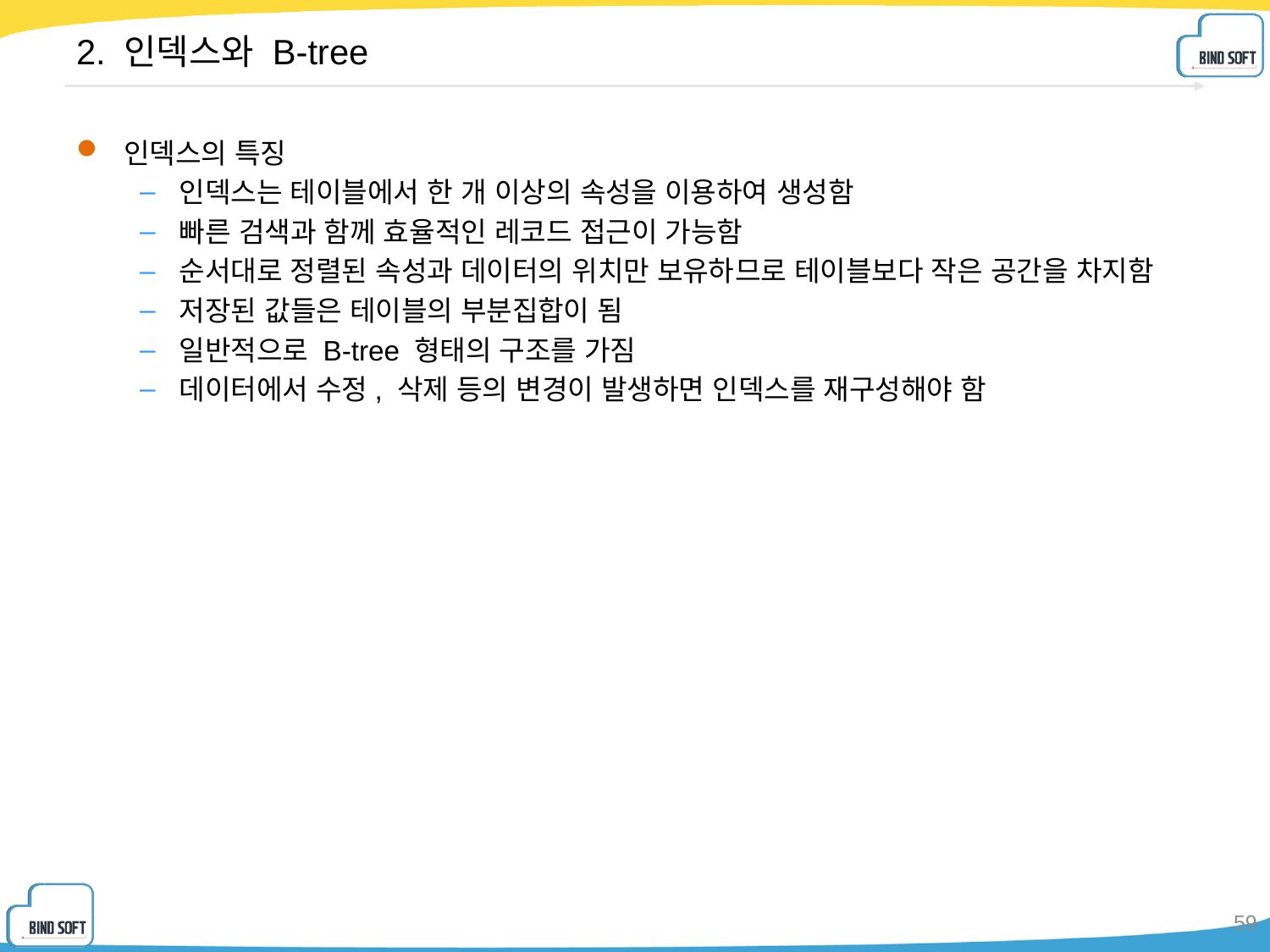

# 2. 인덱스와 B-tree
인덱스의 특징
인덱스는 테이블에서 한 개 이상의 속성을 이용하여 생성함
빠른 검색과 함께 효율적인 레코드 접근이 가능함
순서대로 정렬된 속성과 데이터의 위치만 보유하므로 테이블보다 작은 공간을 차지함
저장된 값들은 테이블의 부분집합이 됨
일반적으로 B-tree 형태의 구조를 가짐
데이터에서 수정, 삭제 등의 변경이 발생하면 인덱스를 재구성해야 함
59